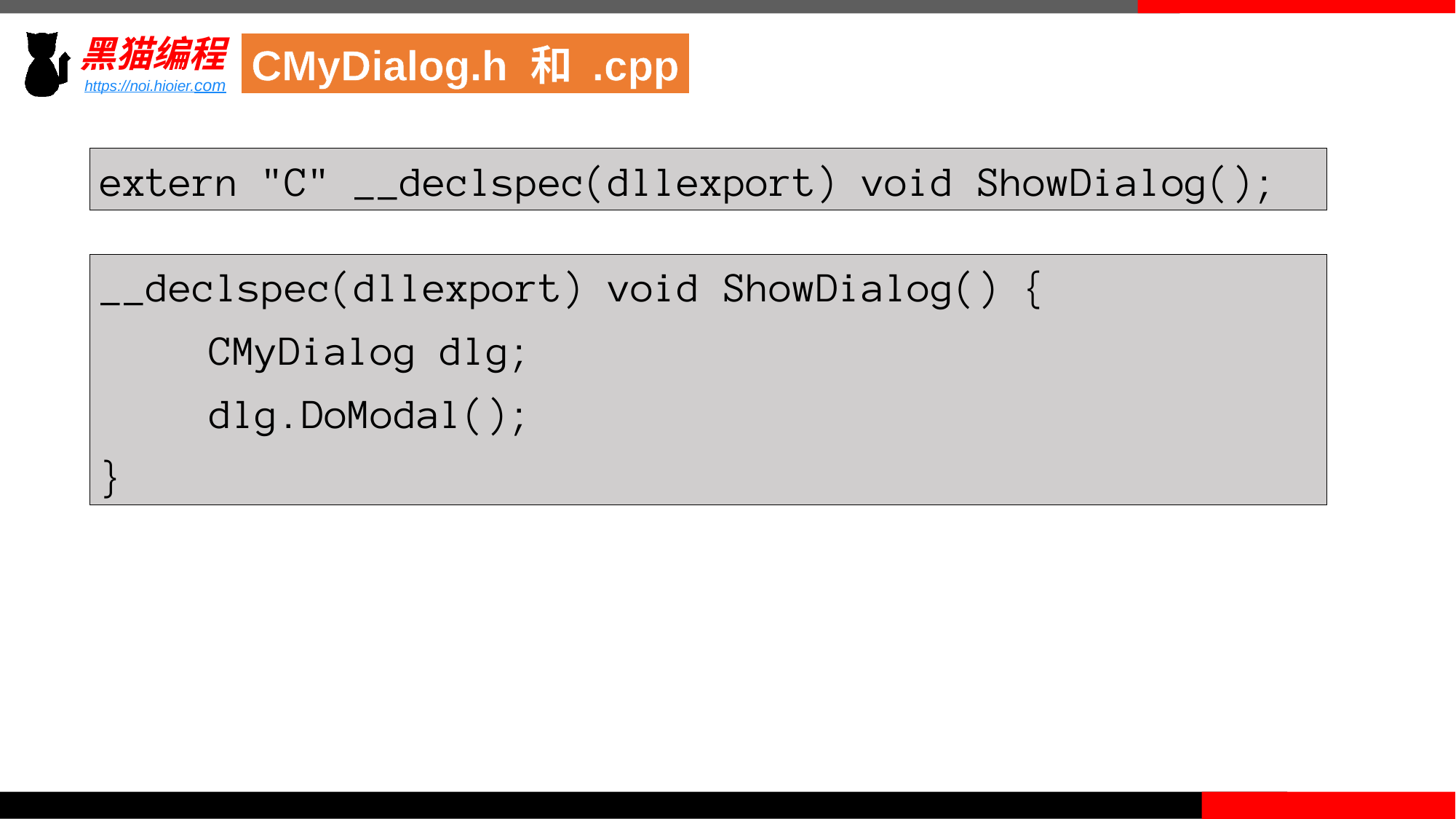

CMyDialog.h 和 .cpp
extern "C" __declspec(dllexport) void ShowDialog();
__declspec(dllexport) void ShowDialog() {
	CMyDialog dlg;
	dlg.DoModal();
}